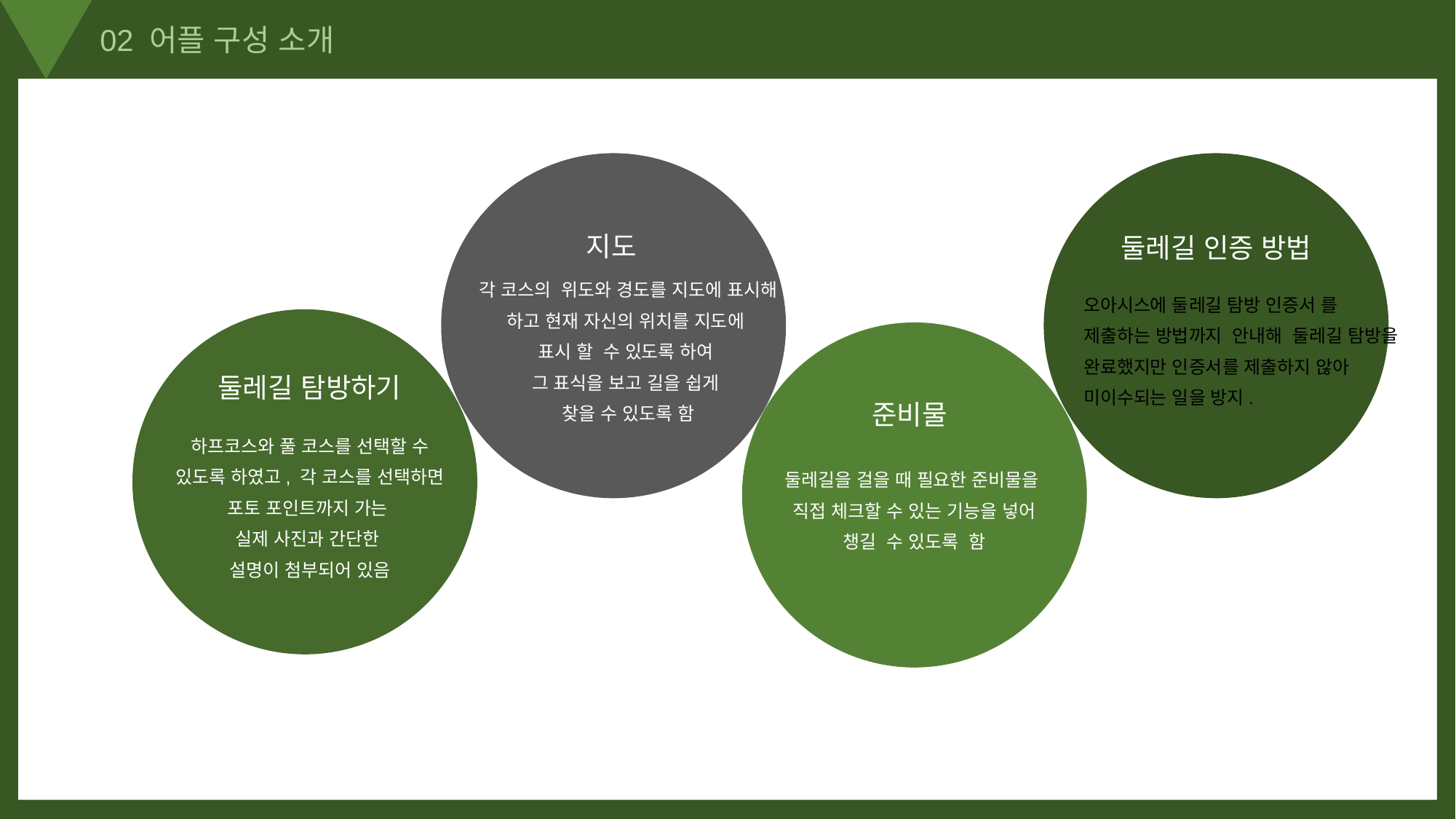

02 어플 구성 소개

지도
둘레길 인증 방법
각 코스의  위도와 경도를 지도에 표시해
하고 현재 자신의 위치를 지도에
표시 할  수 있도록 하여
그 표식을 보고 길을 쉽게
찾을 수 있도록 함

오아시스에 둘레길 탐방 인증서 를
제출하는 방법까지  안내해  둘레길 탐방을
완료했지만 인증서를 제출하지 않아
미이수되는 일을 방지.

둘레길 탐방하기
준비물
하프코스와 풀 코스를 선택할 수
있도록 하였고, 각 코스를 선택하면
포토 포인트까지 가는
실제 사진과 간단한
설명이 첨부되어 있음
둘레길을 걸을 때 필요한 준비물을
직접 체크할 수 있는 기능을 넣어
챙길  수 있도록  함